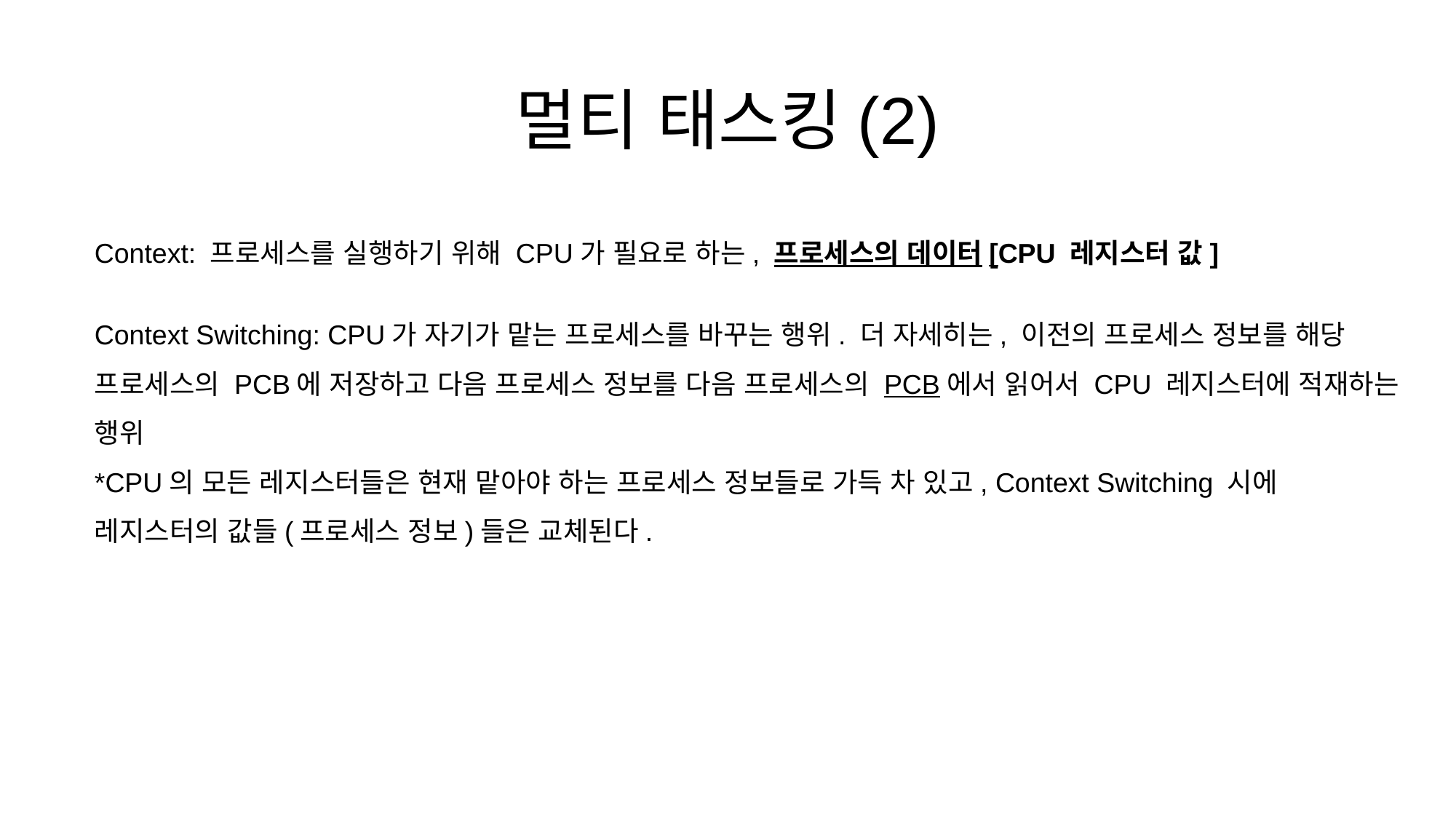

# 멀티 태스킹(2)
Context: 프로세스를 실행하기 위해 CPU가 필요로 하는, 프로세스의 데이터[CPU 레지스터 값]

Context Switching: CPU가 자기가 맡는 프로세스를 바꾸는 행위. 더 자세히는, 이전의 프로세스 정보를 해당 프로세스의 PCB에 저장하고 다음 프로세스 정보를 다음 프로세스의 PCB에서 읽어서 CPU 레지스터에 적재하는 행위
*CPU의 모든 레지스터들은 현재 맡아야 하는 프로세스 정보들로 가득 차 있고, Context Switching 시에 레지스터의 값들(프로세스 정보)들은 교체된다.